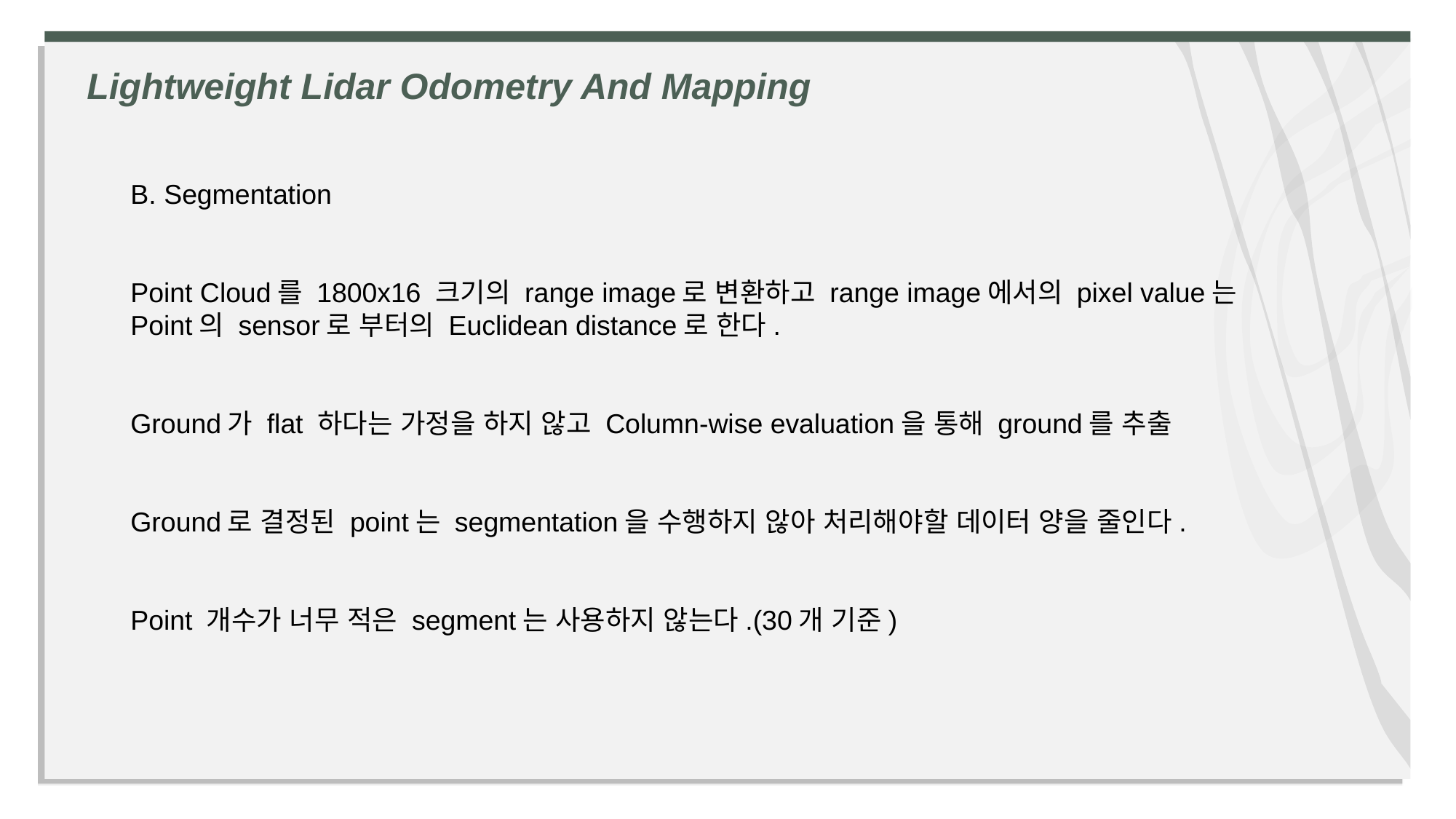

Lightweight Lidar Odometry And Mapping
B. Segmentation

Point Cloud를 1800x16 크기의 range image로 변환하고 range image에서의 pixel value는
Point의 sensor로 부터의 Euclidean distance로 한다.

Ground가 flat 하다는 가정을 하지 않고 Column-wise evaluation을 통해 ground를 추출

Ground로 결정된 point는 segmentation을 수행하지 않아 처리해야할 데이터 양을 줄인다.

Point 개수가 너무 적은 segment는 사용하지 않는다.(30개 기준)